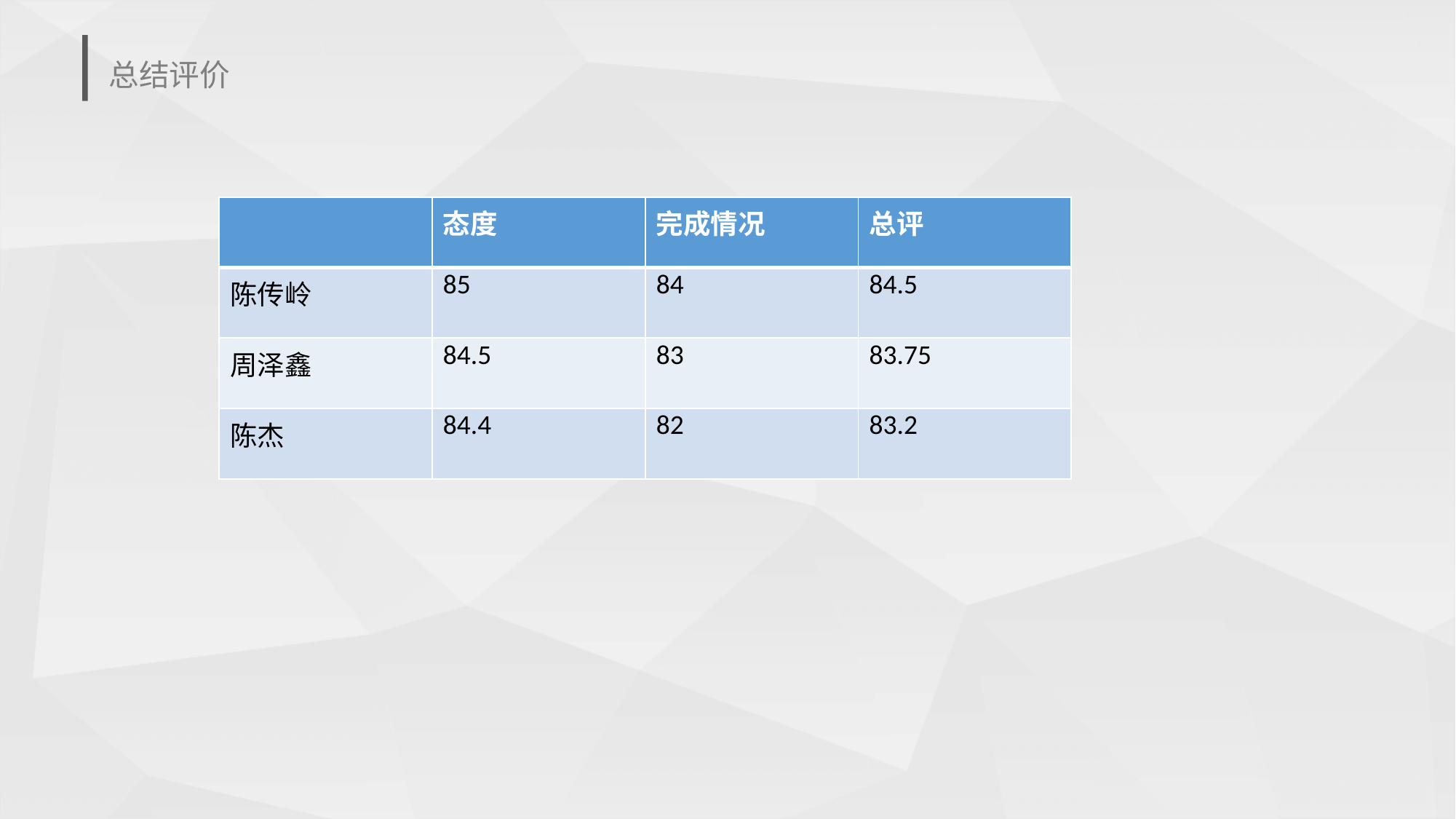

# 总结评价
|  | 态度 | 完成情况 | 总评 |
| --- | --- | --- | --- |
| 陈传岭 | 85 | 84 | 84.5 |
| 周泽鑫 | 84.5 | 83 | 83.75 |
| 陈杰 | 84.4 | 82 | 83.2 |